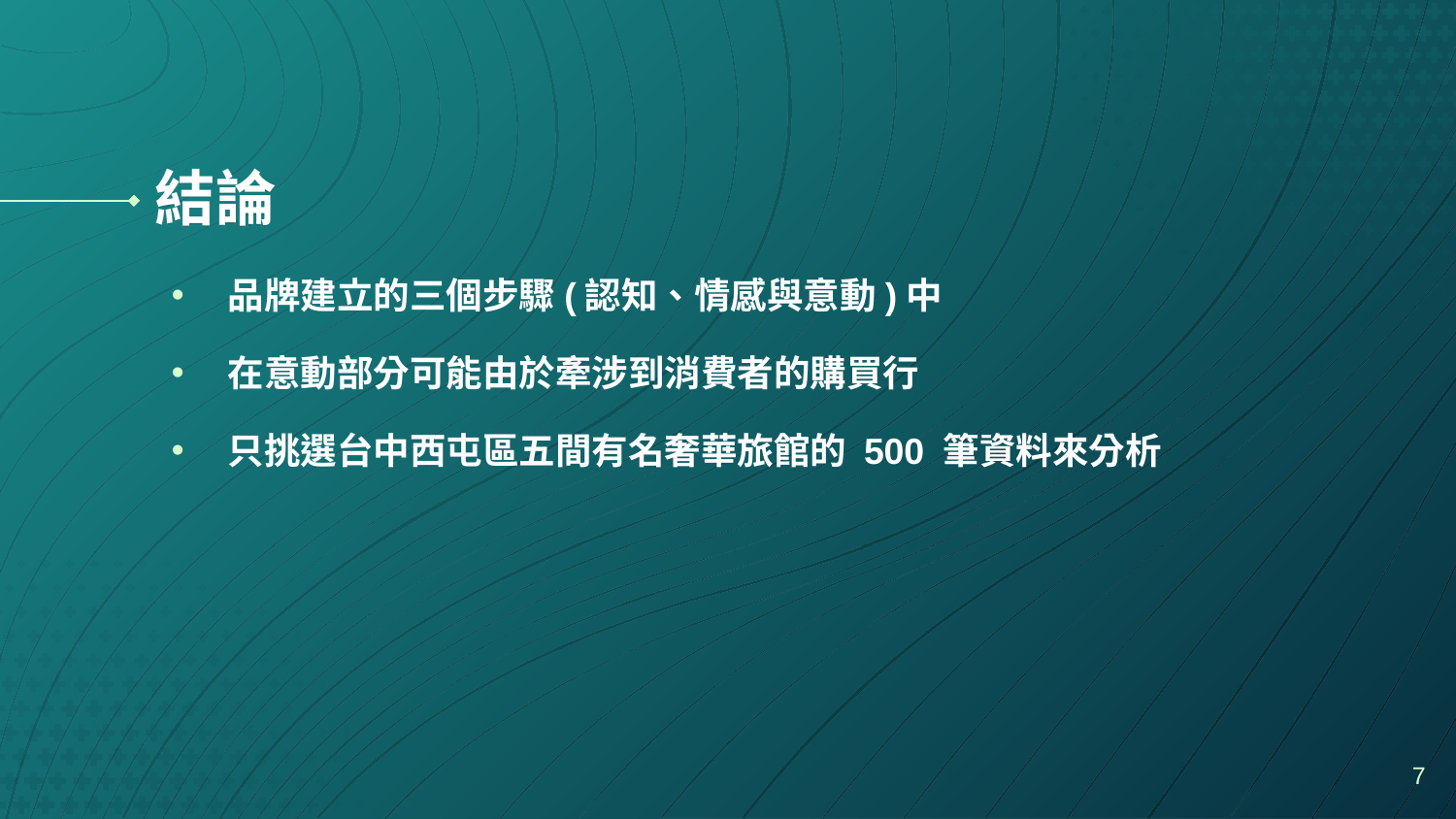

# 結論
品牌建立的三個步驟(認知、情感與意動)中
在意動部分可能由於牽涉到消費者的購買行
只挑選台中西屯區五間有名奢華旅館的 500 筆資料來分析
7